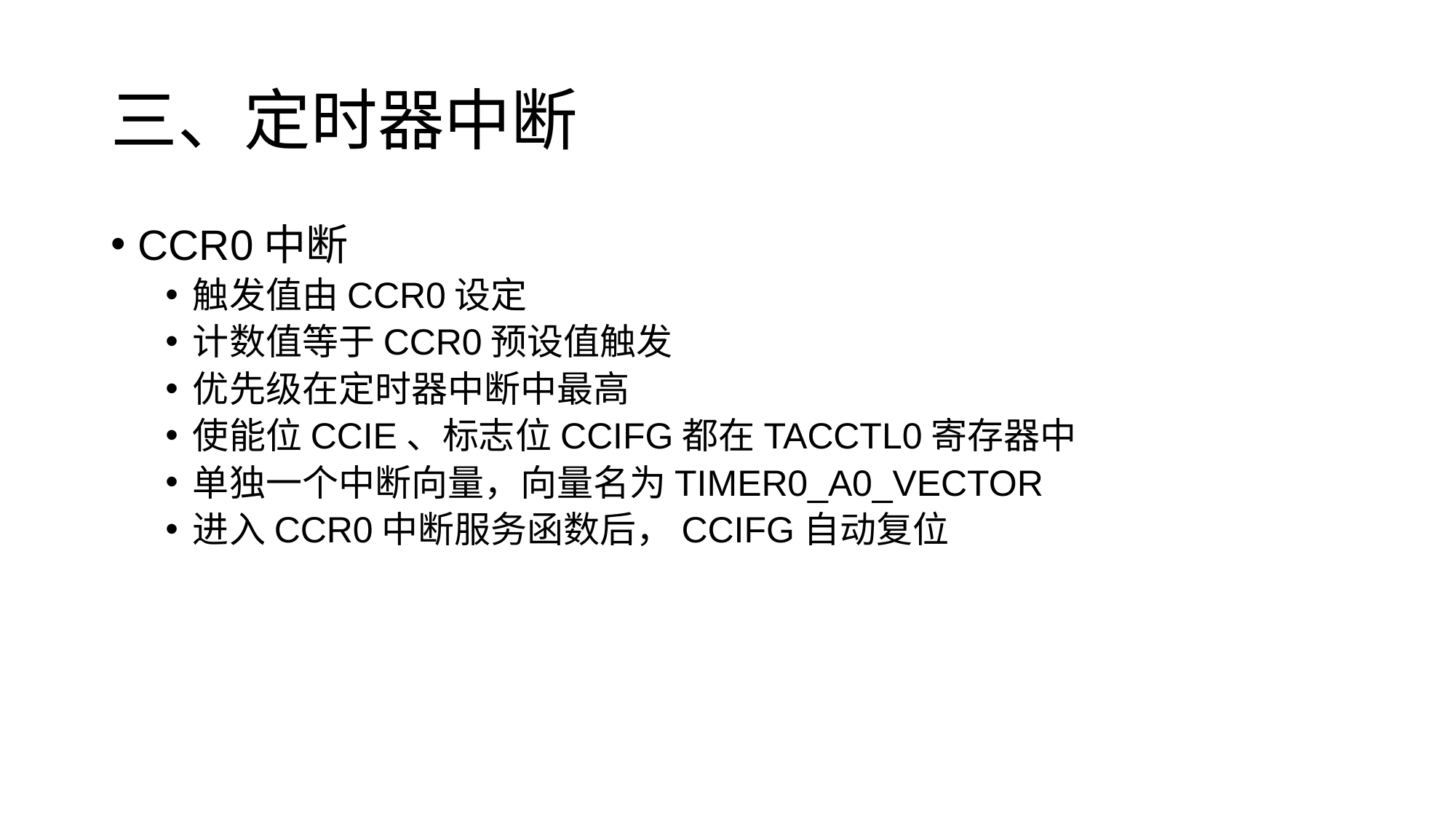

# 三、定时器中断
CCR0中断
触发值由CCR0设定
计数值等于CCR0预设值触发
优先级在定时器中断中最高
使能位CCIE、标志位CCIFG都在TACCTL0寄存器中
单独一个中断向量，向量名为TIMER0_A0_VECTOR
进入CCR0中断服务函数后，CCIFG自动复位